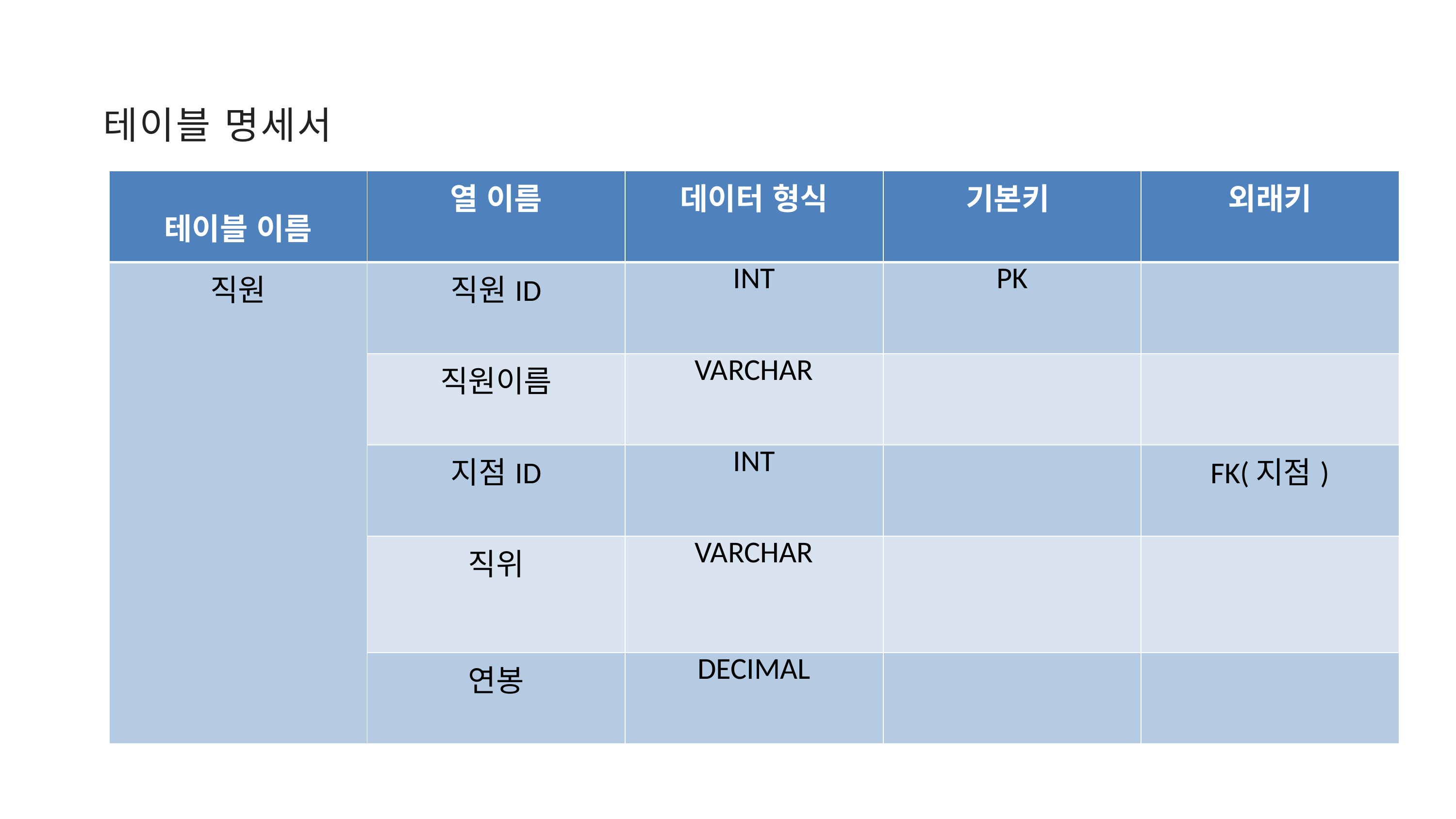

테이블 명세서
| 테이블 이름 | 열 이름 | 데이터 형식 | 기본키 | 외래키 |
| --- | --- | --- | --- | --- |
| 직원 | 직원ID | INT | PK |  |
|  | 직원이름 | VARCHAR |  |  |
|  | 지점ID | INT |  | FK(지점) |
|  | 직위 | VARCHAR |  |  |
|  | 연봉 | DECIMAL |  |  |